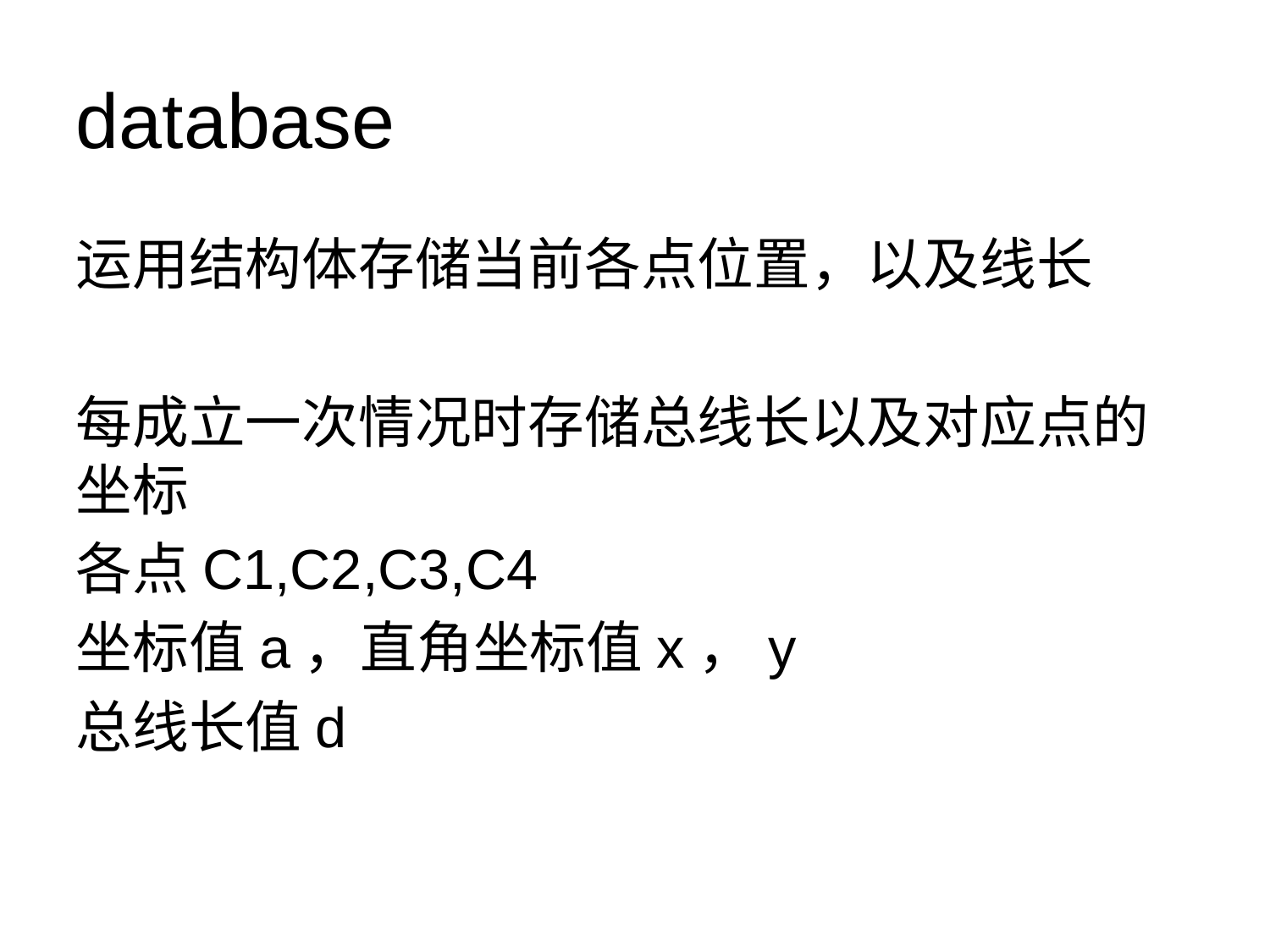

# database
运用结构体存储当前各点位置，以及线长

每成立一次情况时存储总线长以及对应点的坐标
各点C1,C2,C3,C4
坐标值a，直角坐标值x，y
总线长值d